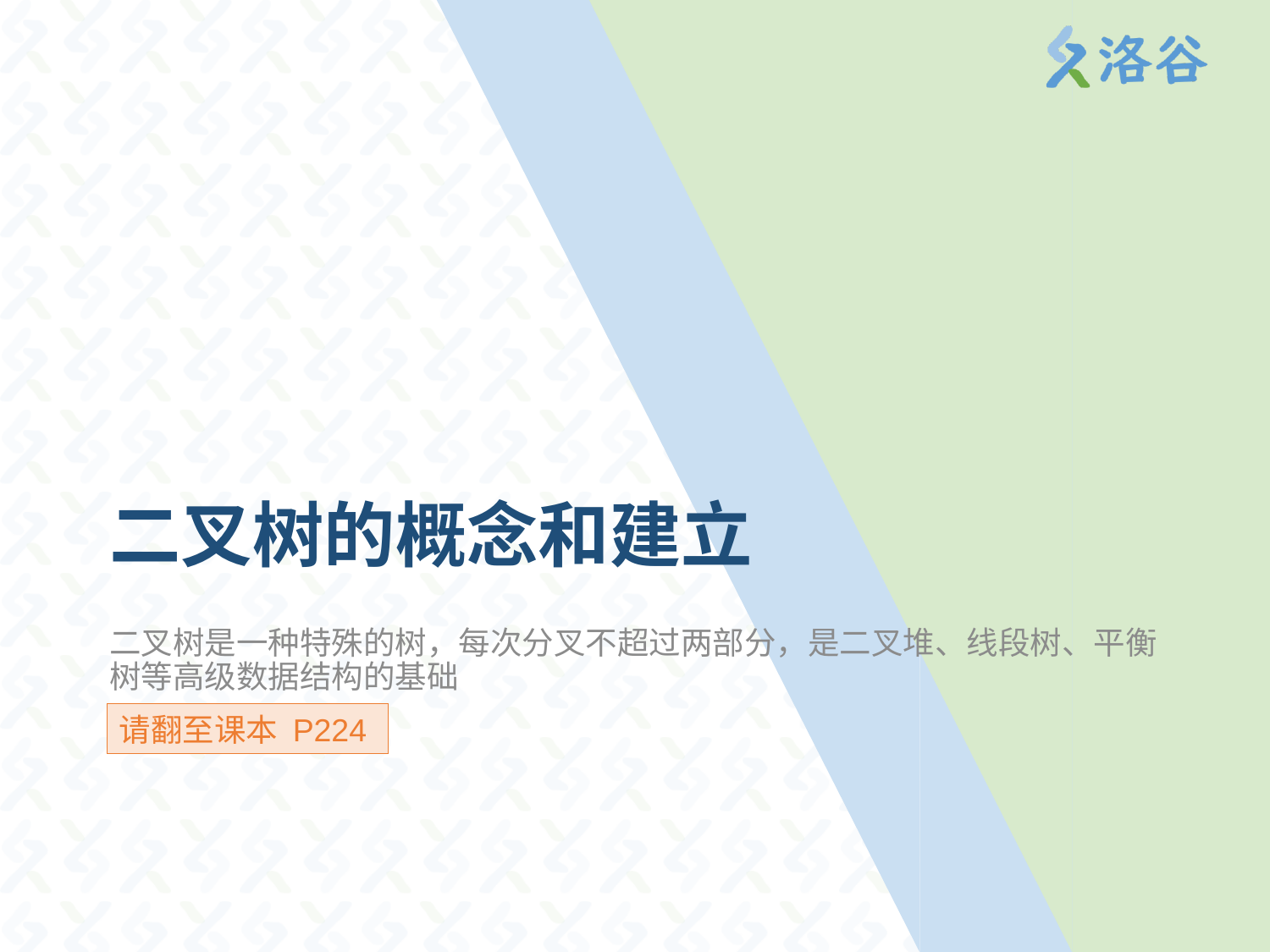

# 二叉树的概念和建立
二叉树是一种特殊的树，每次分叉不超过两部分，是二叉堆、线段树、平衡树等高级数据结构的基础
请翻至课本 P224